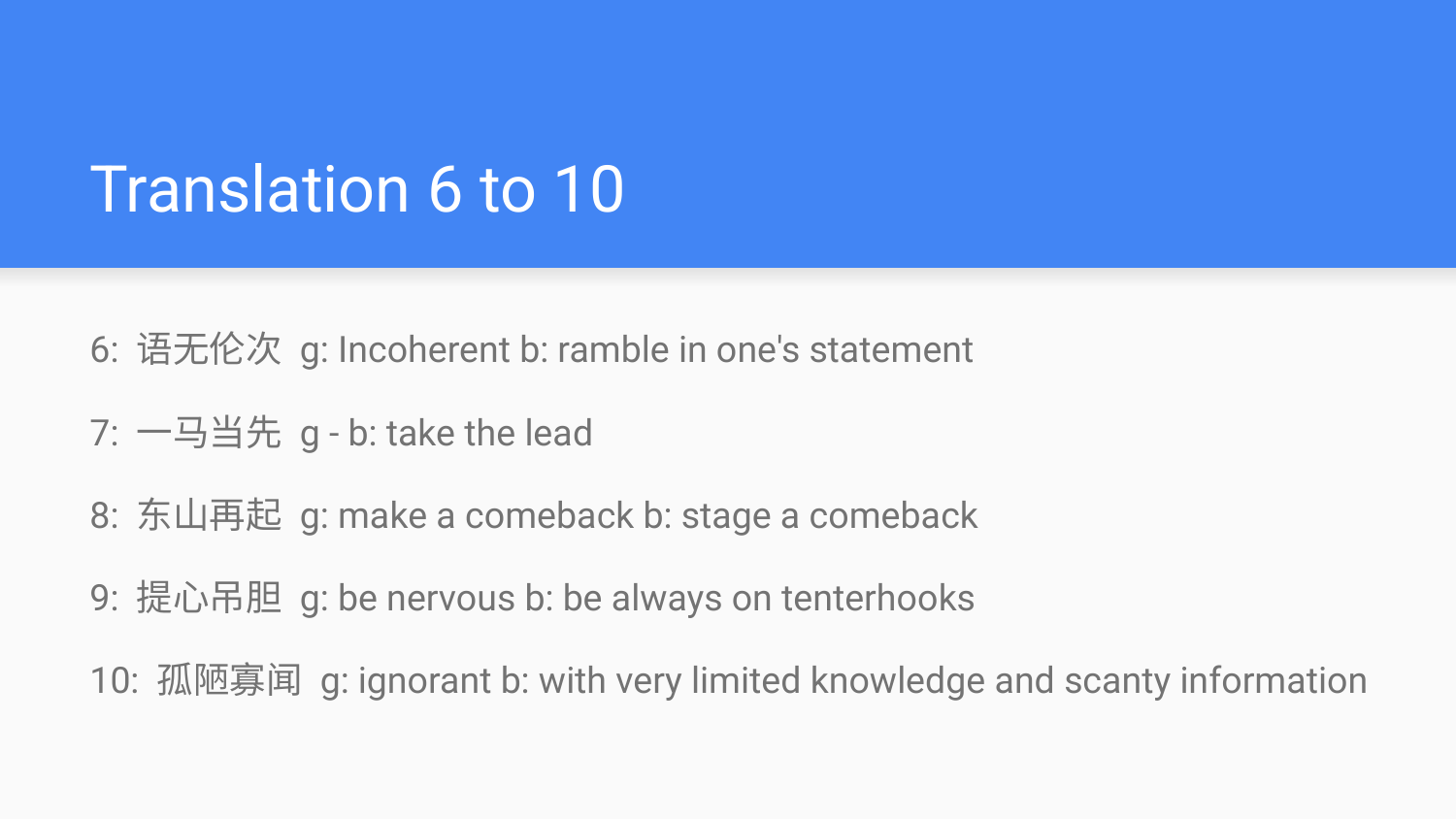

# Translation 6 to 10
6: 语无伦次 g: Incoherent b: ramble in one's statement
7: 一马当先 g - b: take the lead
8: 东山再起 g: make a comeback b: stage a comeback
9: 提心吊胆 g: be nervous b: be always on tenterhooks
10: 孤陋寡闻 g: ignorant b: with very limited knowledge and scanty information